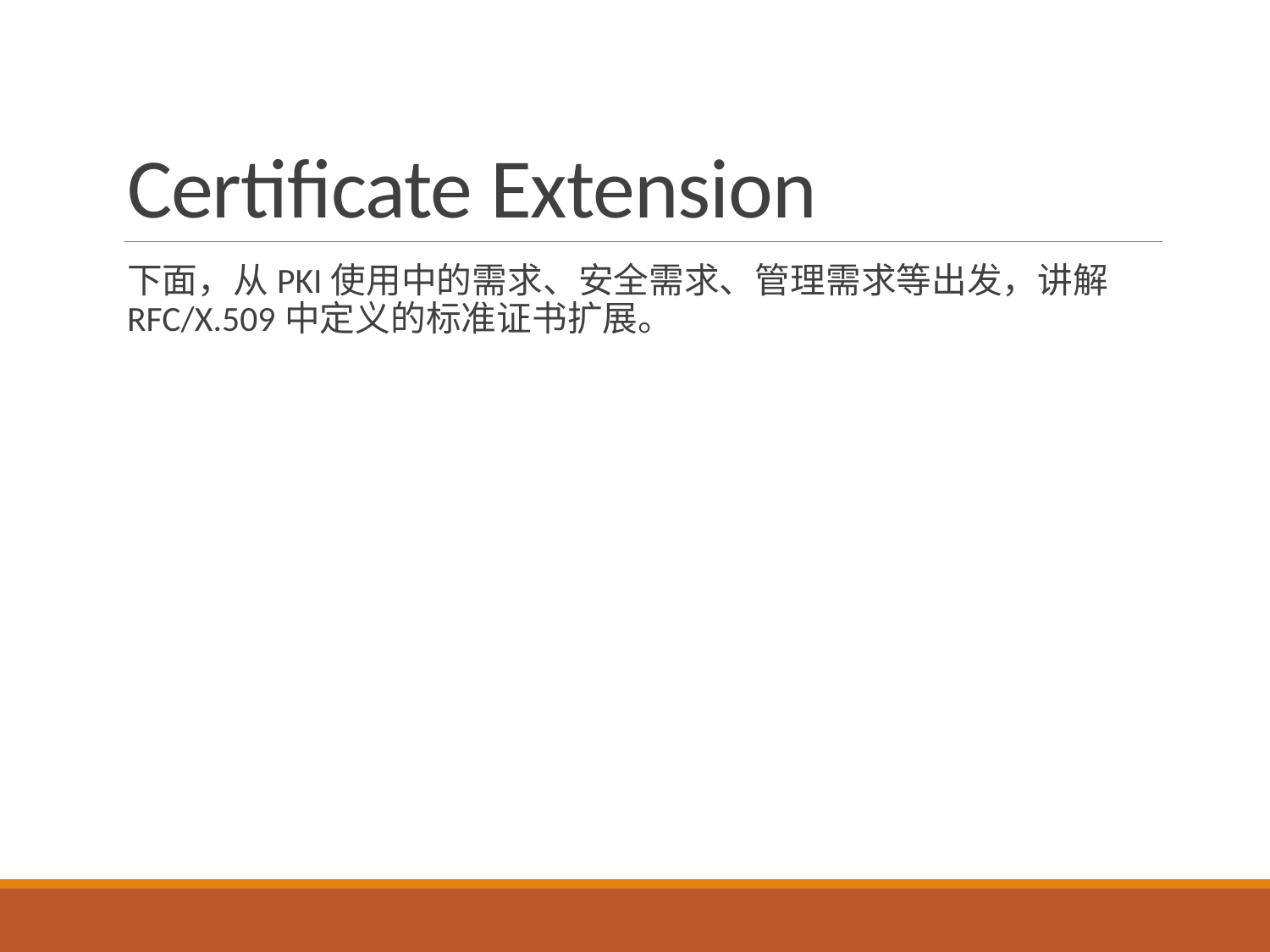

# Certificate Extension
下面，从PKI使用中的需求、安全需求、管理需求等出发，讲解RFC/X.509中定义的标准证书扩展。
15